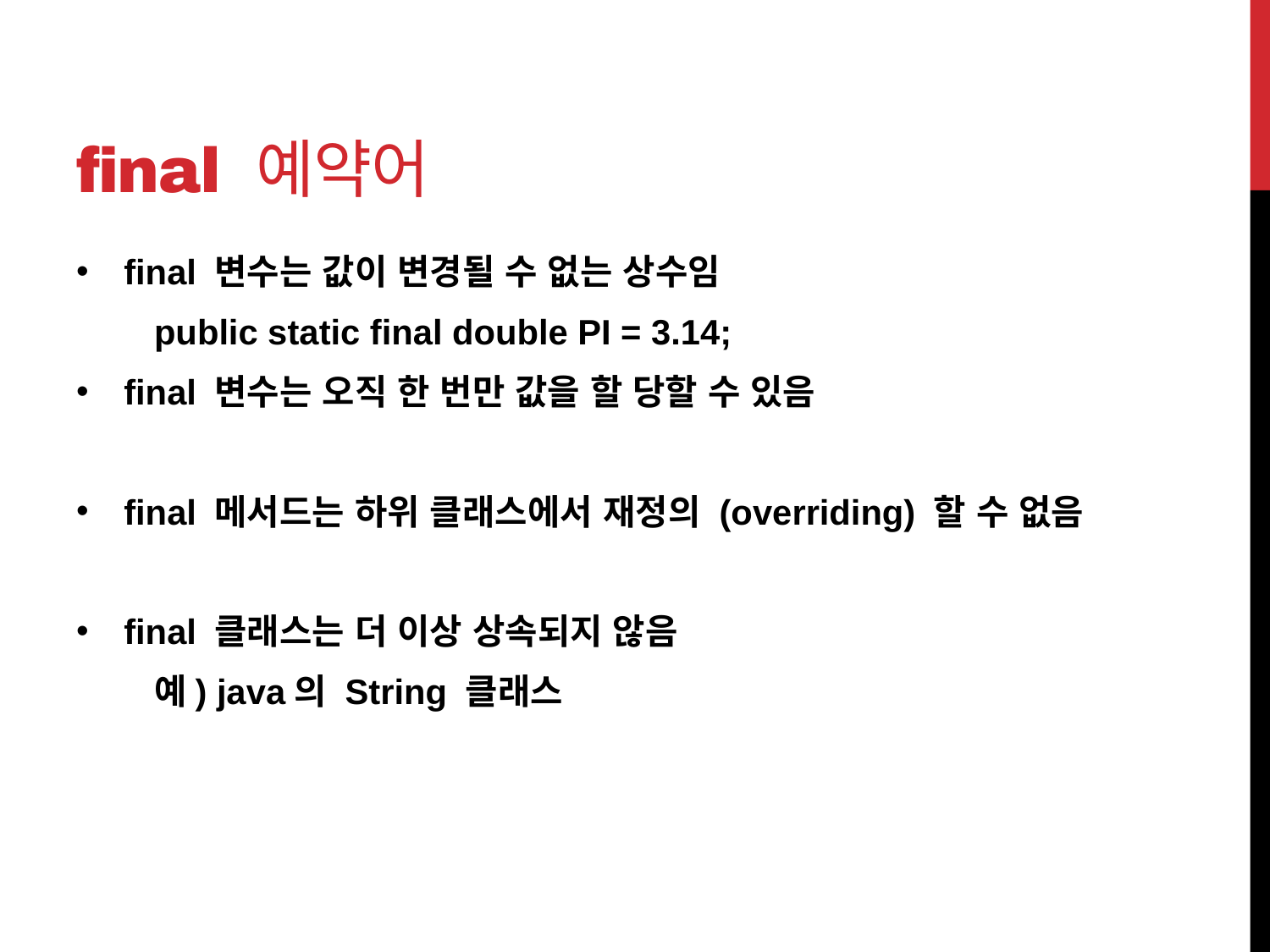

# final 예약어
final 변수는 값이 변경될 수 없는 상수임
        public static final double PI = 3.14;
final 변수는 오직 한 번만 값을 할 당할 수 있음

final 메서드는 하위 클래스에서 재정의 (overriding) 할 수 없음

final 클래스는 더 이상 상속되지 않음
       예) java의 String 클래스